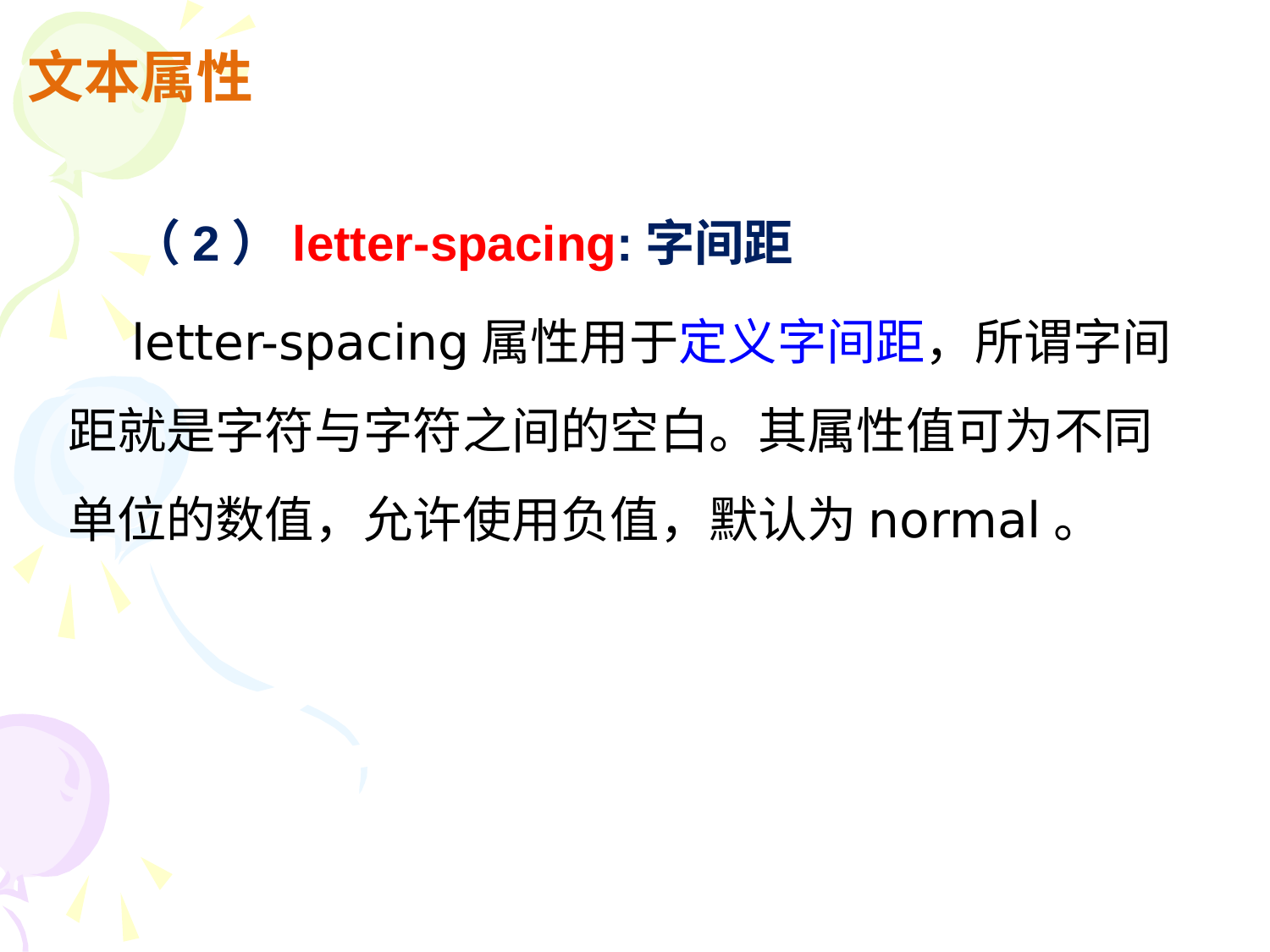

# 文本属性
（2）letter-spacing:字间距
letter-spacing属性用于定义字间距，所谓字间距就是字符与字符之间的空白。其属性值可为不同单位的数值，允许使用负值，默认为normal。